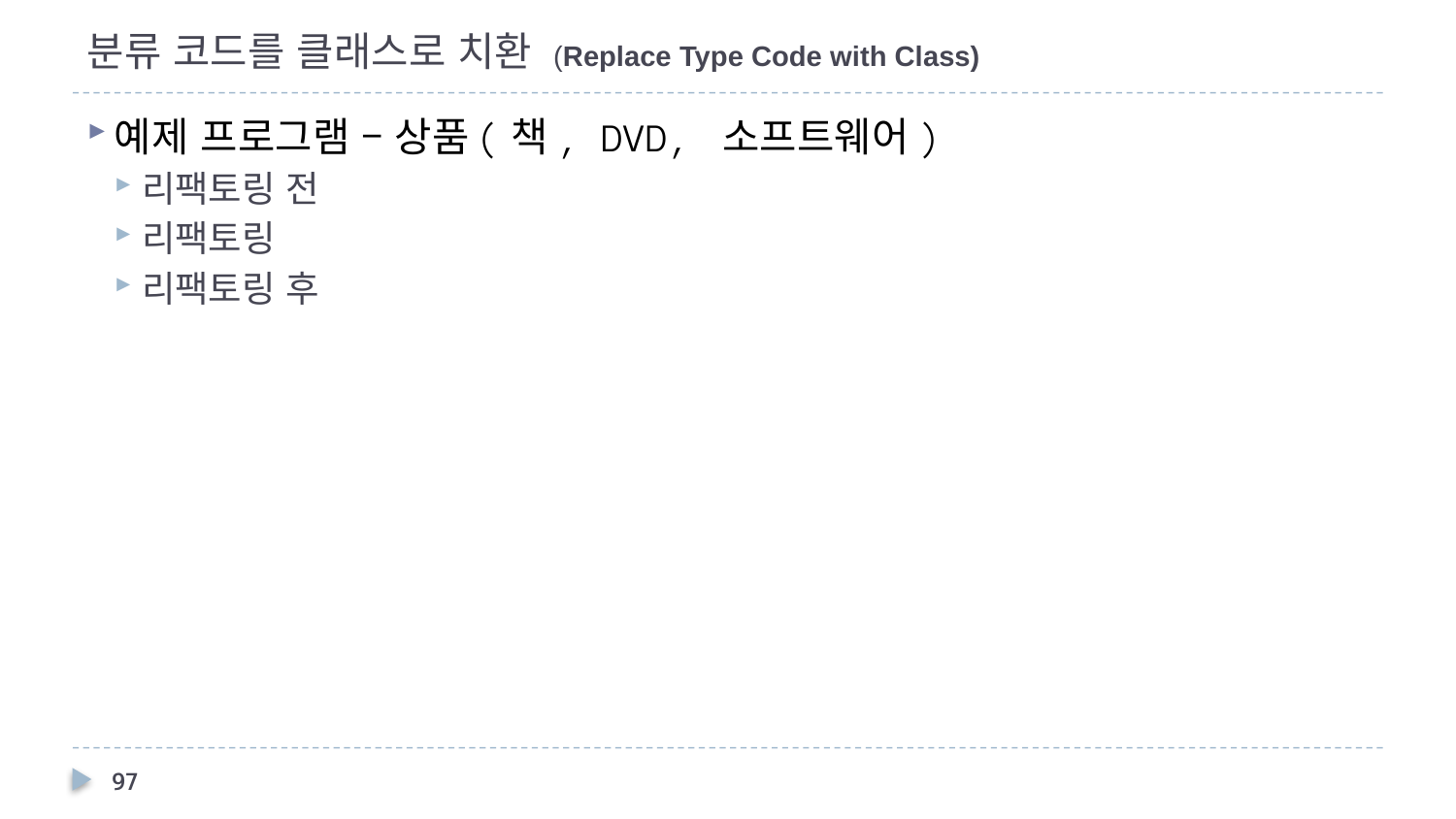

# 분류 코드를 클래스로 치환 (Replace Type Code with Class)
예제 프로그램 – 상품(책, DVD, 소프트웨어)
리팩토링 전
리팩토링
리팩토링 후
97